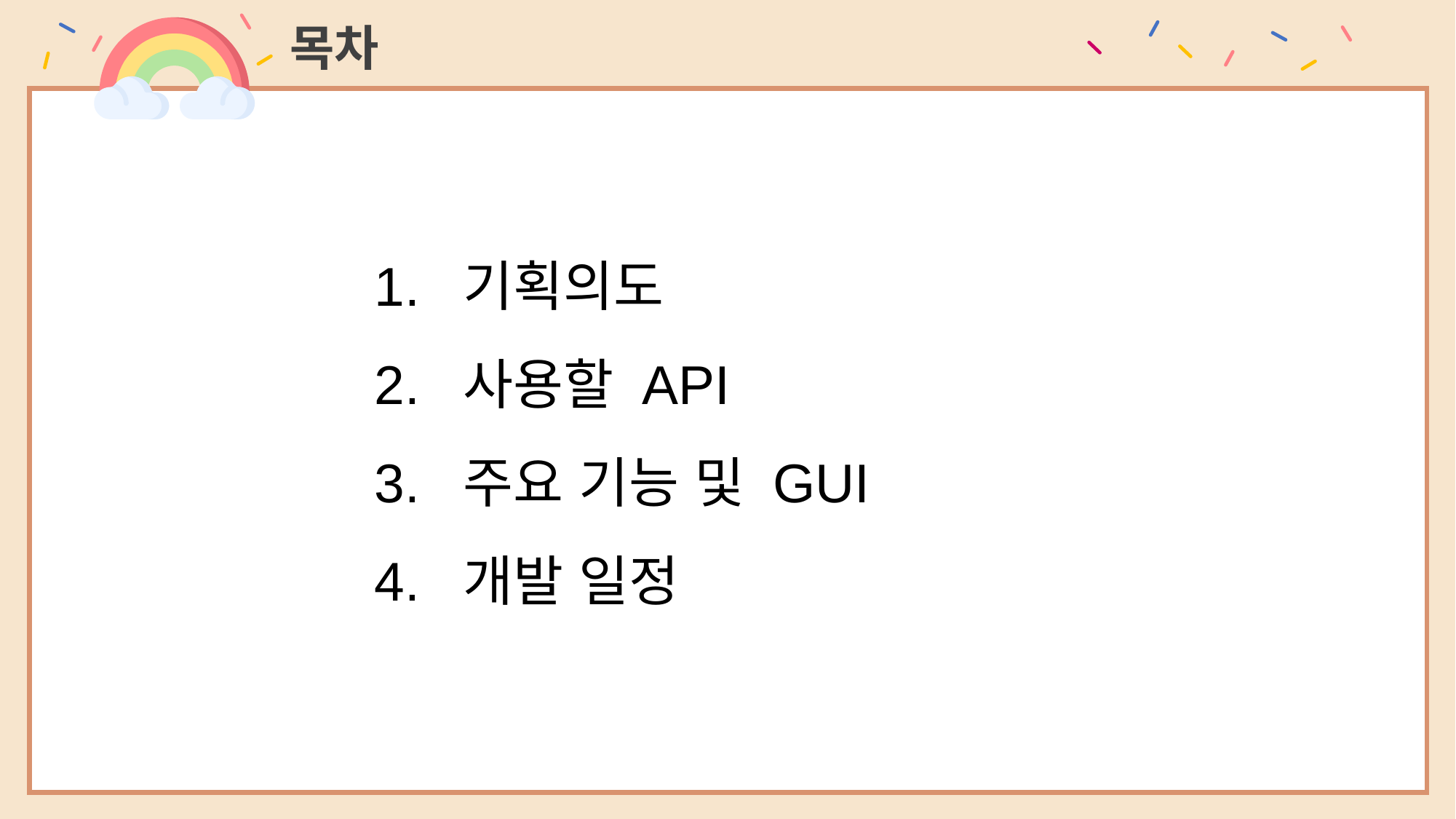

목차

기획의도
사용할 API
주요 기능 및 GUI
개발 일정